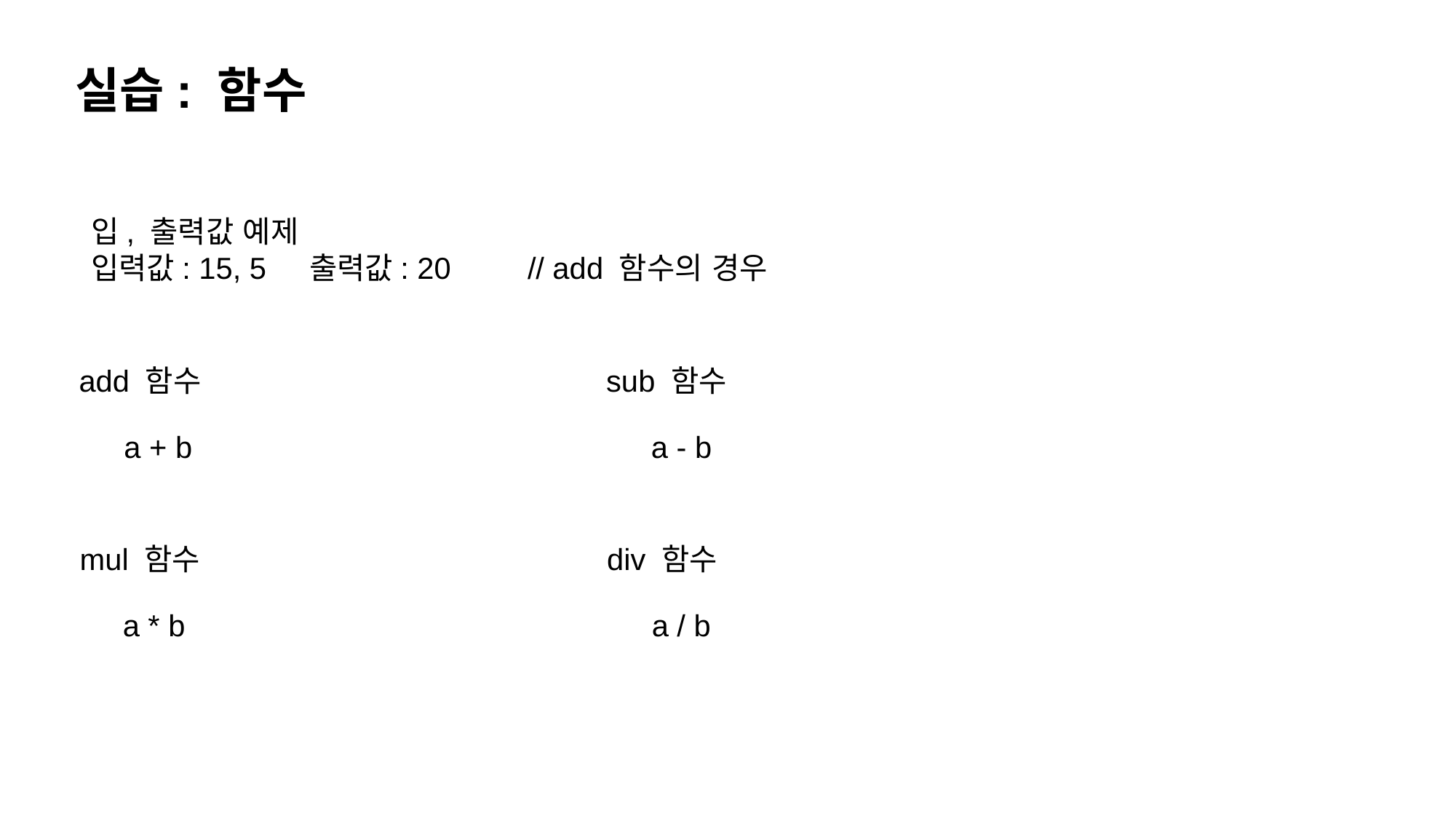

실습: 함수
입, 출력값 예제
입력값: 15, 5	출력값: 20	// add 함수의 경우
add 함수
sub 함수
a + b
a - b
mul 함수
div 함수
a * b
a / b